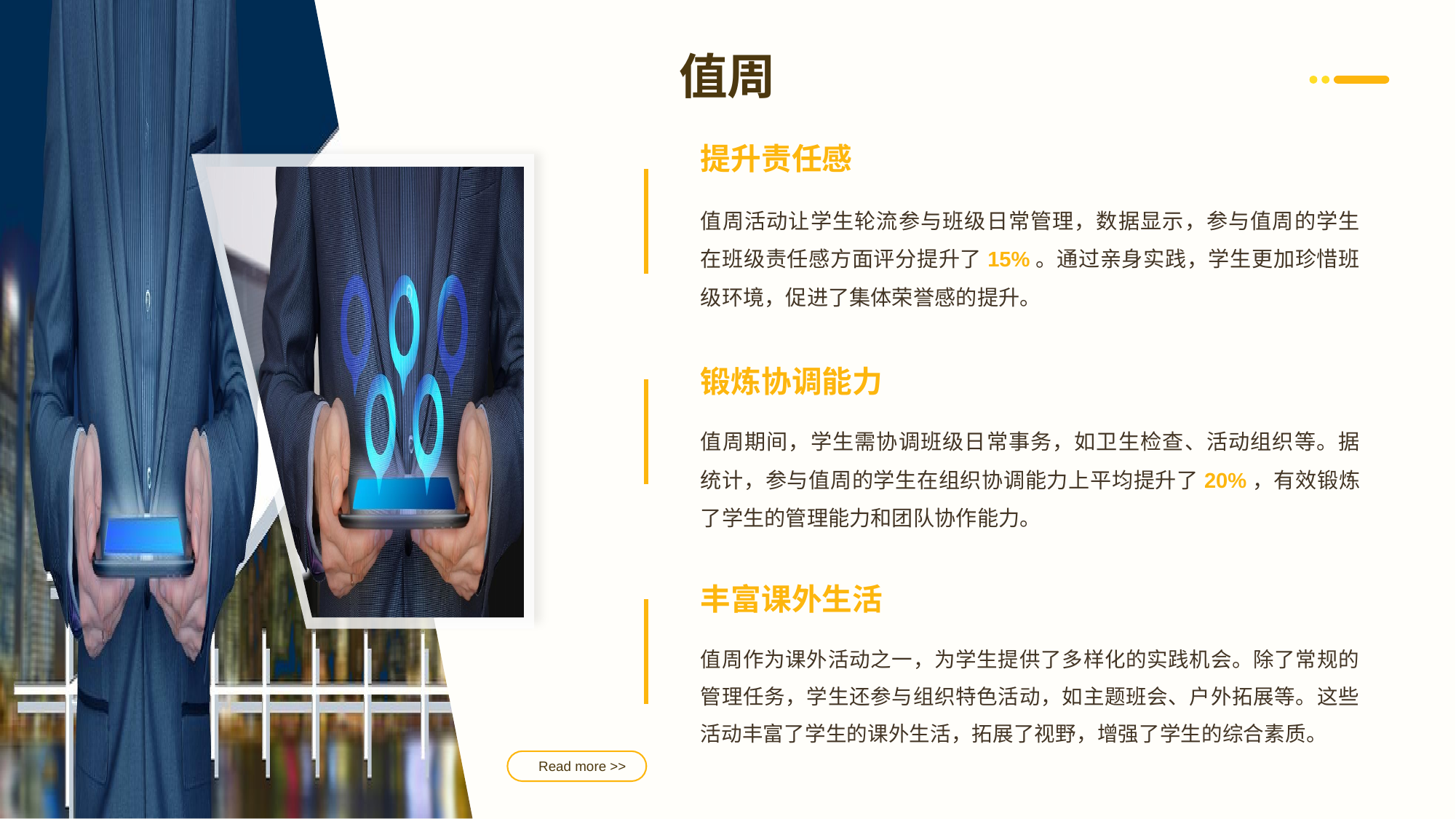

值周

提升责任感
z

值周活动让学生轮流参与班级日常管理，数据显示，参与值周的学生在班级责任感方面评分提升了15%。通过亲身实践，学生更加珍惜班级环境，促进了集体荣誉感的提升。
锻炼协调能力
值周期间，学生需协调班级日常事务，如卫生检查、活动组织等。据统计，参与值周的学生在组织协调能力上平均提升了20%，有效锻炼了学生的管理能力和团队协作能力。
丰富课外生活
值周作为课外活动之一，为学生提供了多样化的实践机会。除了常规的管理任务，学生还参与组织特色活动，如主题班会、户外拓展等。这些活动丰富了学生的课外生活，拓展了视野，增强了学生的综合素质。
Read more >>